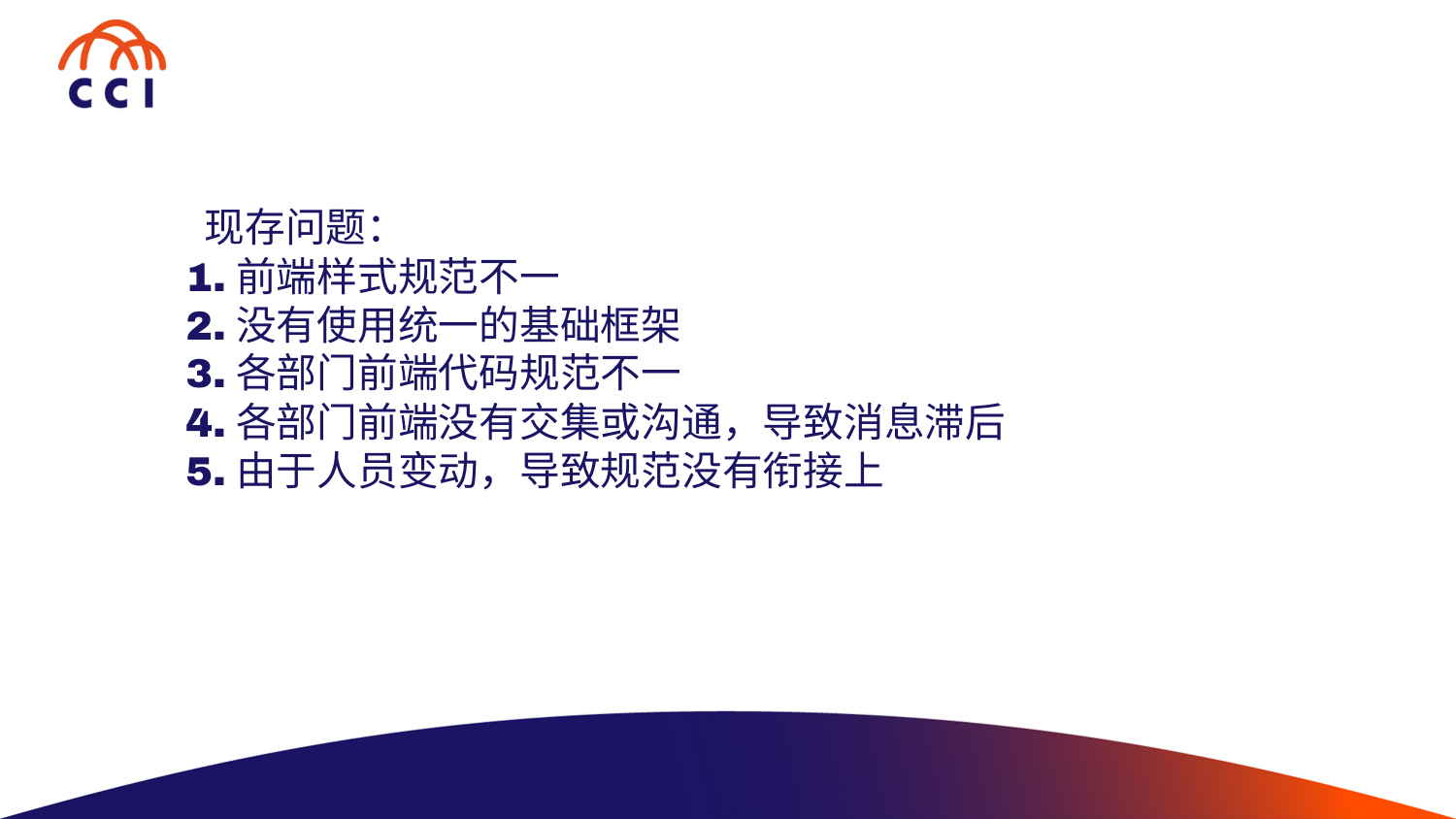

# 现存问题： 1.前端样式规范不一 2.没有使用统一的基础框架 3.各部门前端代码规范不一 4.各部门前端没有交集或沟通，导致消息滞后 5.由于人员变动，导致规范没有衔接上